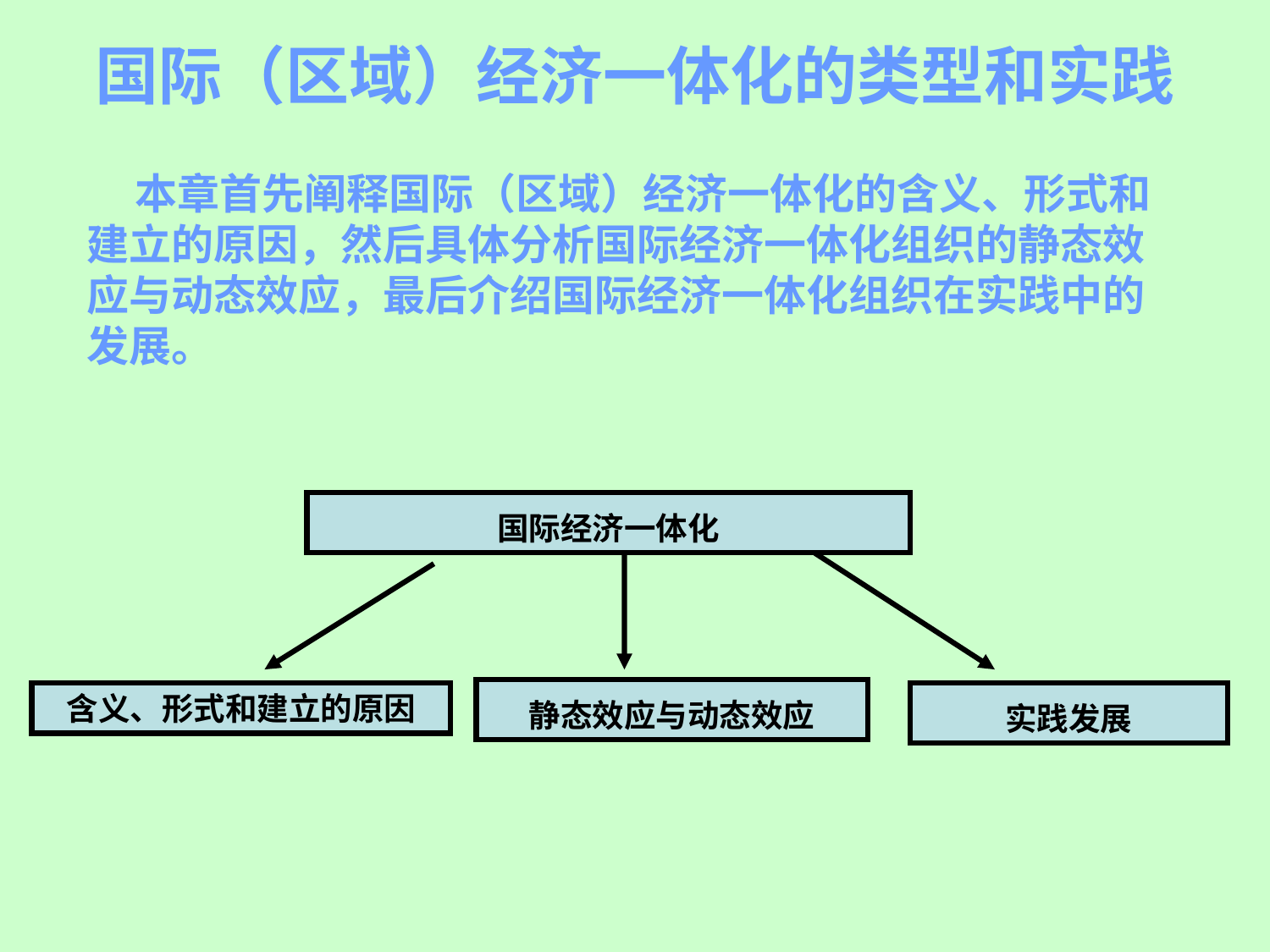

国际（区域）经济一体化的类型和实践

    本章首先阐释国际（区域）经济一体化的含义、形式和建立的原因，然后具体分析国际经济一体化组织的静态效应与动态效应，最后介绍国际经济一体化组织在实践中的发展。

国际经济一体化

静态效应与动态效应
含义、形式和建立的原因
实践发展
1